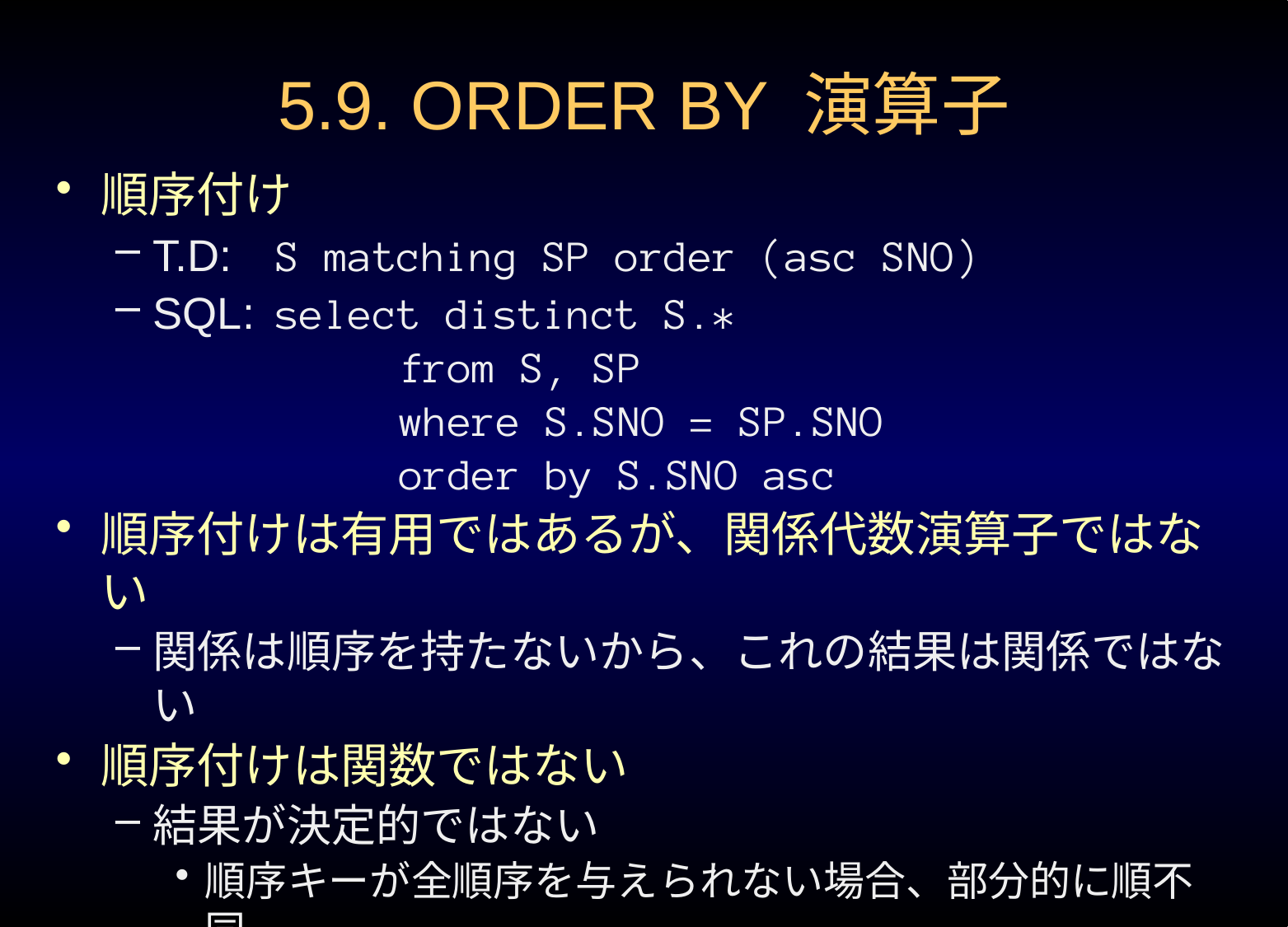

# 5.9. ORDER BY 演算子
順序付け
T.D:	S matching SP order (asc SNO)
SQL:	select distinct S.*
		from S, SP
		where S.SNO = SP.SNO
		order by S.SNO asc
順序付けは有用ではあるが、関係代数演算子ではない
関係は順序を持たないから、これの結果は関係ではない
順序付けは関数ではない
結果が決定的ではない
順序キーが全順序を与えられない場合、部分的に順不同
e.g. order by CITY